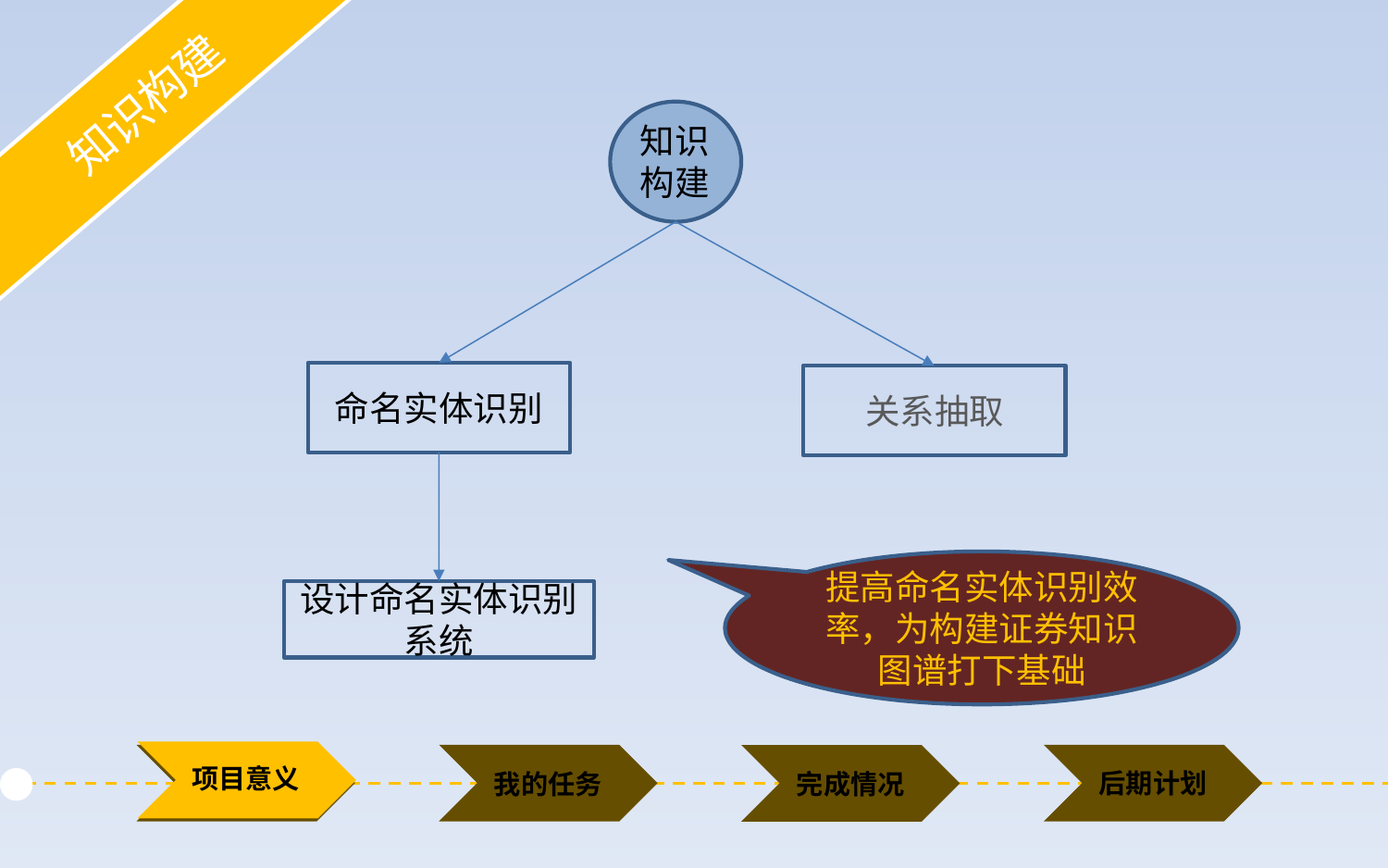

知识构建

知识构建
命名实体识别
关系抽取
提高命名实体识别效率，为构建证券知识图谱打下基础
设计命名实体识别系统

项目意义
后期计划
我的任务
完成情况